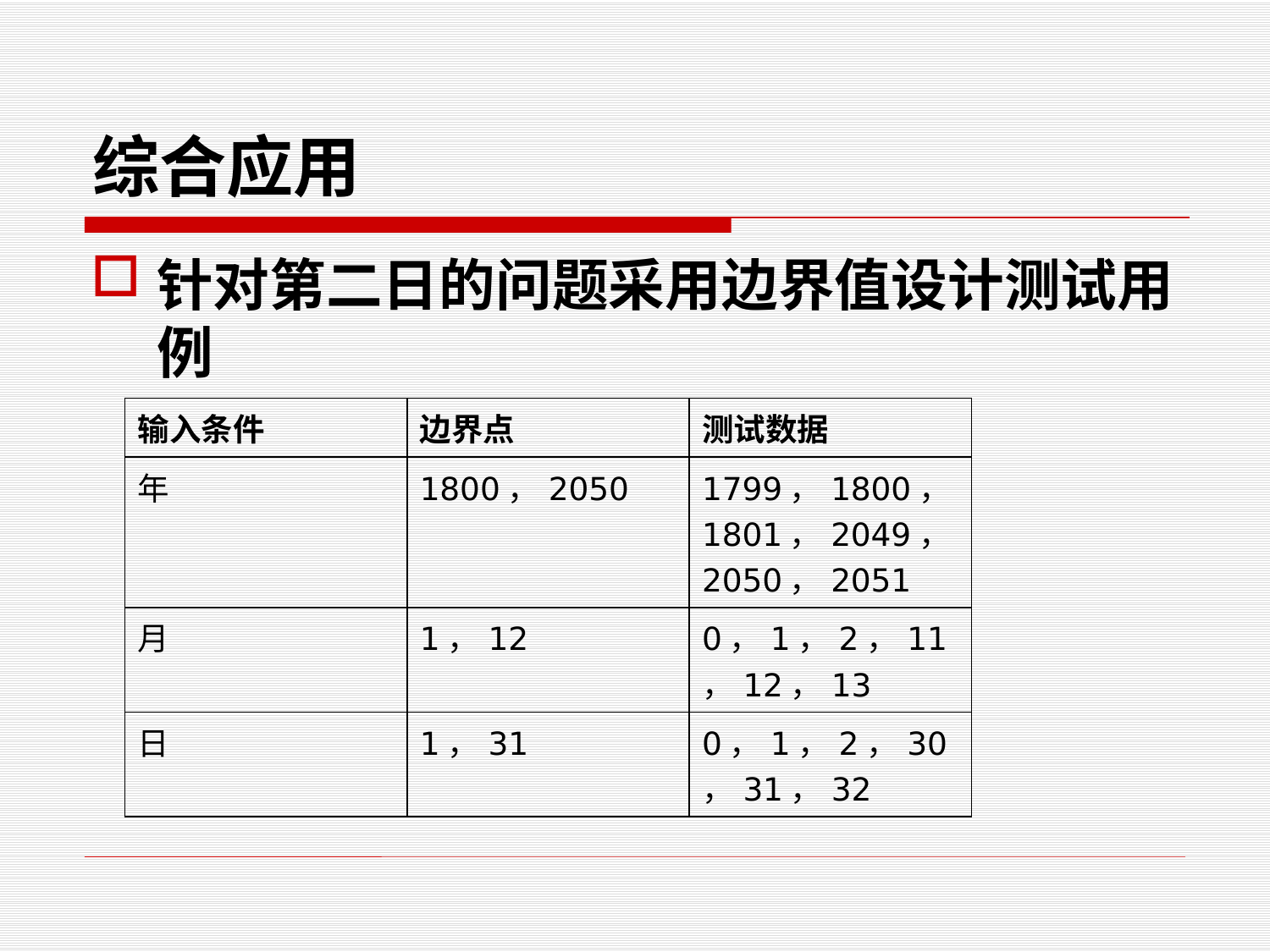

# 综合应用
针对第二日的问题采用边界值设计测试用例

| 输入条件 | 边界点 | 测试数据 |
| --- | --- | --- |
| 年 | 1800，2050 | 1799，1800，1801，2049，2050，2051 |
| 月 | 1，12 | 0，1，2，11，12，13 |
| 日 | 1，31 | 0，1，2，30，31，32 |